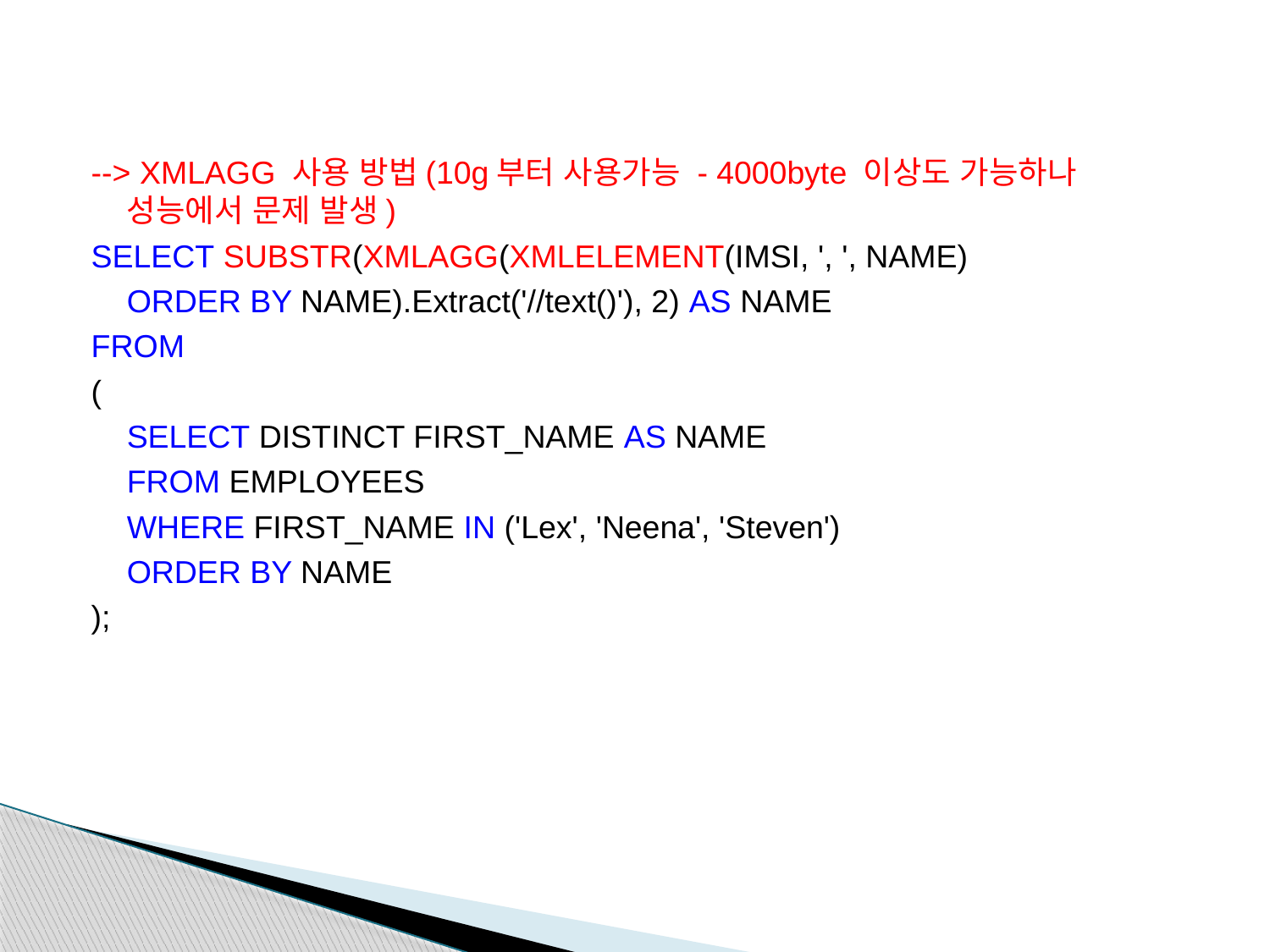

--> XMLAGG 사용 방법(10g부터 사용가능 - 4000byte 이상도 가능하나 성능에서 문제 발생)
SELECT SUBSTR(XMLAGG(XMLELEMENT(IMSI, ', ', NAME)
	ORDER BY NAME).Extract('//text()'), 2) AS NAME
FROM
(
    SELECT DISTINCT FIRST_NAME AS NAME
    FROM EMPLOYEES
    WHERE FIRST_NAME IN ('Lex', 'Neena', 'Steven')
    ORDER BY NAME
);